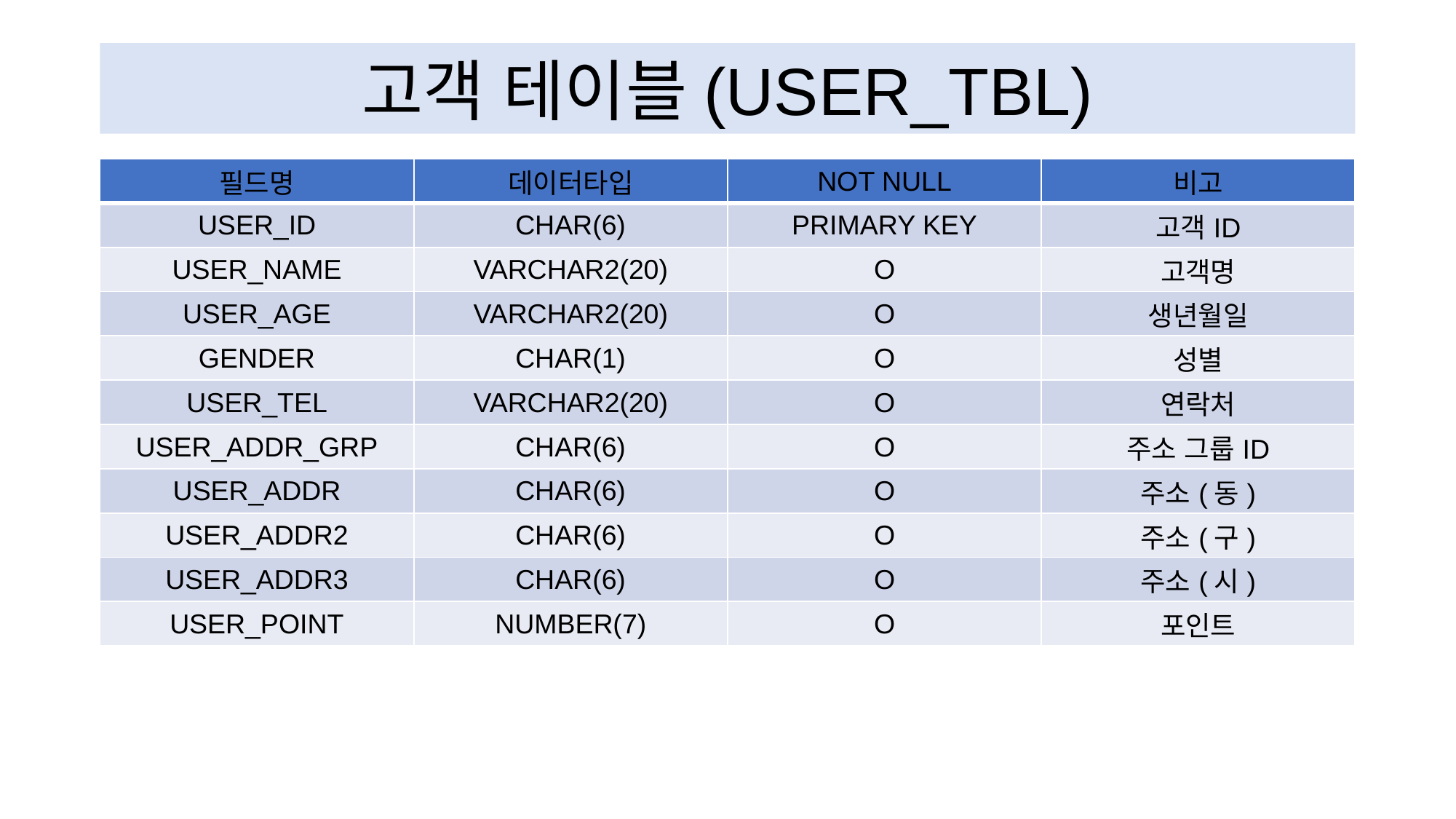

고객 테이블(USER_TBL)
| 필드명 | 데이터타입 | NOT NULL | 비고 |
| --- | --- | --- | --- |
| USER\_ID | CHAR(6) | PRIMARY KEY | 고객ID |
| USER\_NAME | VARCHAR2(20) | O | 고객명 |
| USER\_AGE | VARCHAR2(20) | O | 생년월일 |
| GENDER | CHAR(1) | O | 성별 |
| USER\_TEL | VARCHAR2(20) | O | 연락처 |
| USER\_ADDR\_GRP | CHAR(6) | O | 주소 그룹ID |
| USER\_ADDR | CHAR(6) | O | 주소(동) |
| USER\_ADDR2 | CHAR(6) | O | 주소(구) |
| USER\_ADDR3 | CHAR(6) | O | 주소(시) |
| USER\_POINT | NUMBER(7) | O | 포인트 |